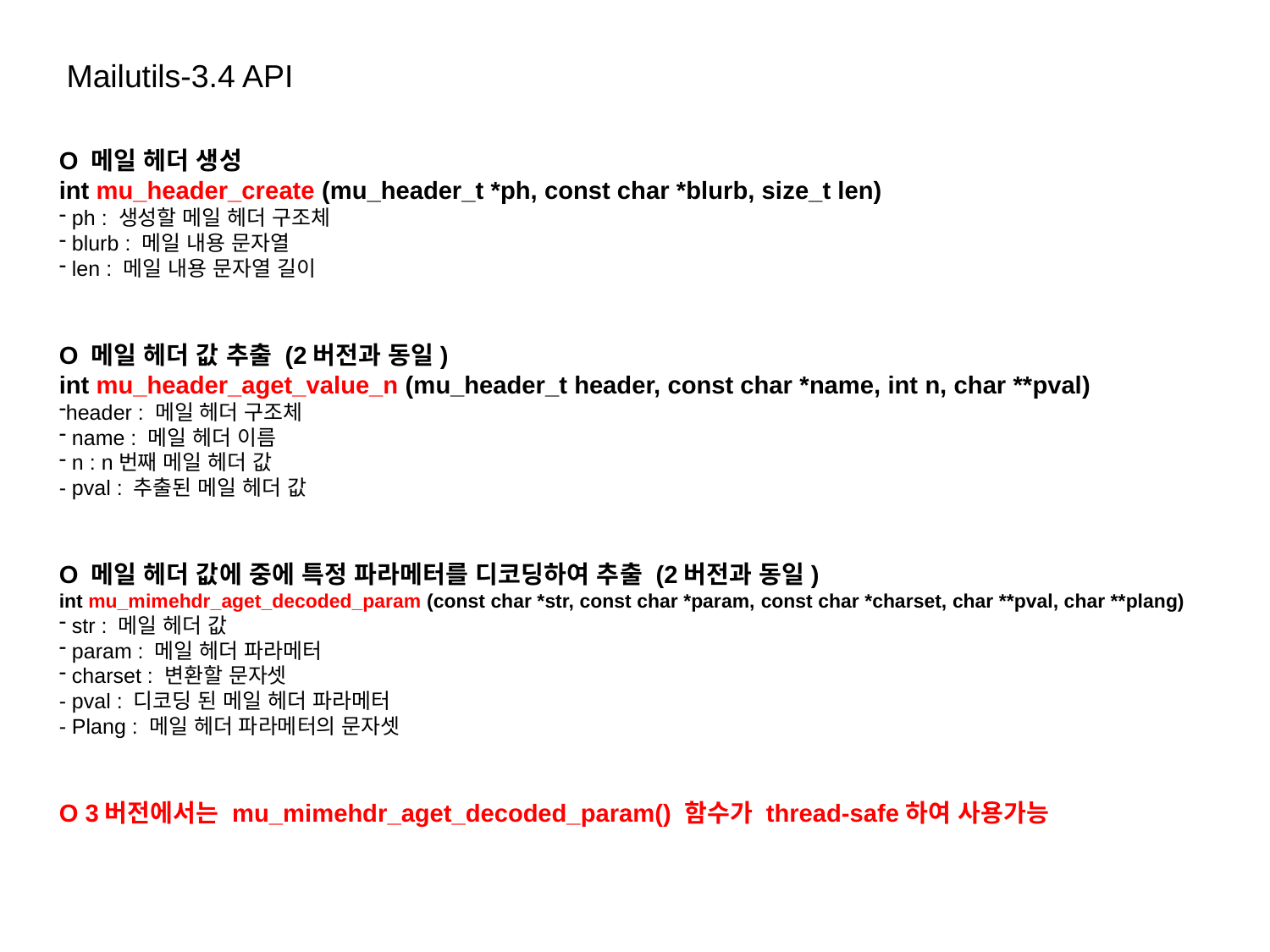

Mailutils-3.4 API
O 메일 헤더 생성
int mu_header_create (mu_header_t *ph, const char *blurb, size_t len)
 ph : 생성할 메일 헤더 구조체
 blurb : 메일 내용 문자열
 len : 메일 내용 문자열 길이

O 메일 헤더 값 추출 (2버전과 동일)
int mu_header_aget_value_n (mu_header_t header, const char *name, int n, char **pval)
header : 메일 헤더 구조체
 name : 메일 헤더 이름
 n : n번째 메일 헤더 값
- pval : 추출된 메일 헤더 값

O 메일 헤더 값에 중에 특정 파라메터를 디코딩하여 추출 (2버전과 동일)
int mu_mimehdr_aget_decoded_param (const char *str, const char *param, const char *charset, char **pval, char **plang)
 str : 메일 헤더 값
 param : 메일 헤더 파라메터
 charset : 변환할 문자셋
- pval : 디코딩 된 메일 헤더 파라메터
- Plang : 메일 헤더 파라메터의 문자셋

O 3버전에서는 mu_mimehdr_aget_decoded_param() 함수가 thread-safe하여 사용가능